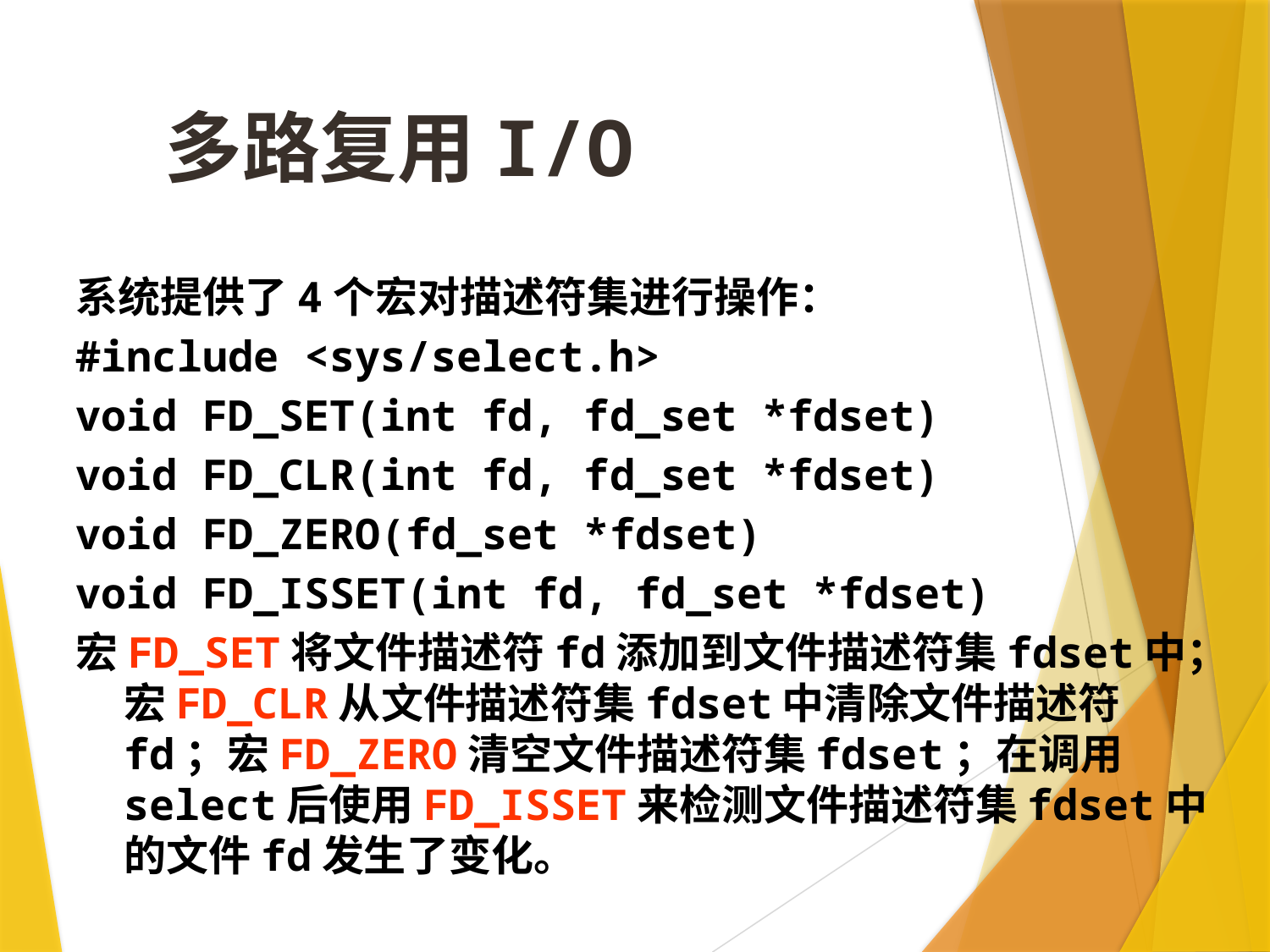

多路复用I/O
系统提供了4个宏对描述符集进行操作：
#include <sys/select.h>
void FD_SET(int fd, fd_set *fdset)
void FD_CLR(int fd, fd_set *fdset)
void FD_ZERO(fd_set *fdset)
void FD_ISSET(int fd, fd_set *fdset)
宏FD_SET将文件描述符fd添加到文件描述符集fdset中；宏FD_CLR从文件描述符集fdset中清除文件描述符fd；宏FD_ZERO清空文件描述符集fdset；在调用select后使用FD_ISSET来检测文件描述符集fdset中的文件fd发生了变化。